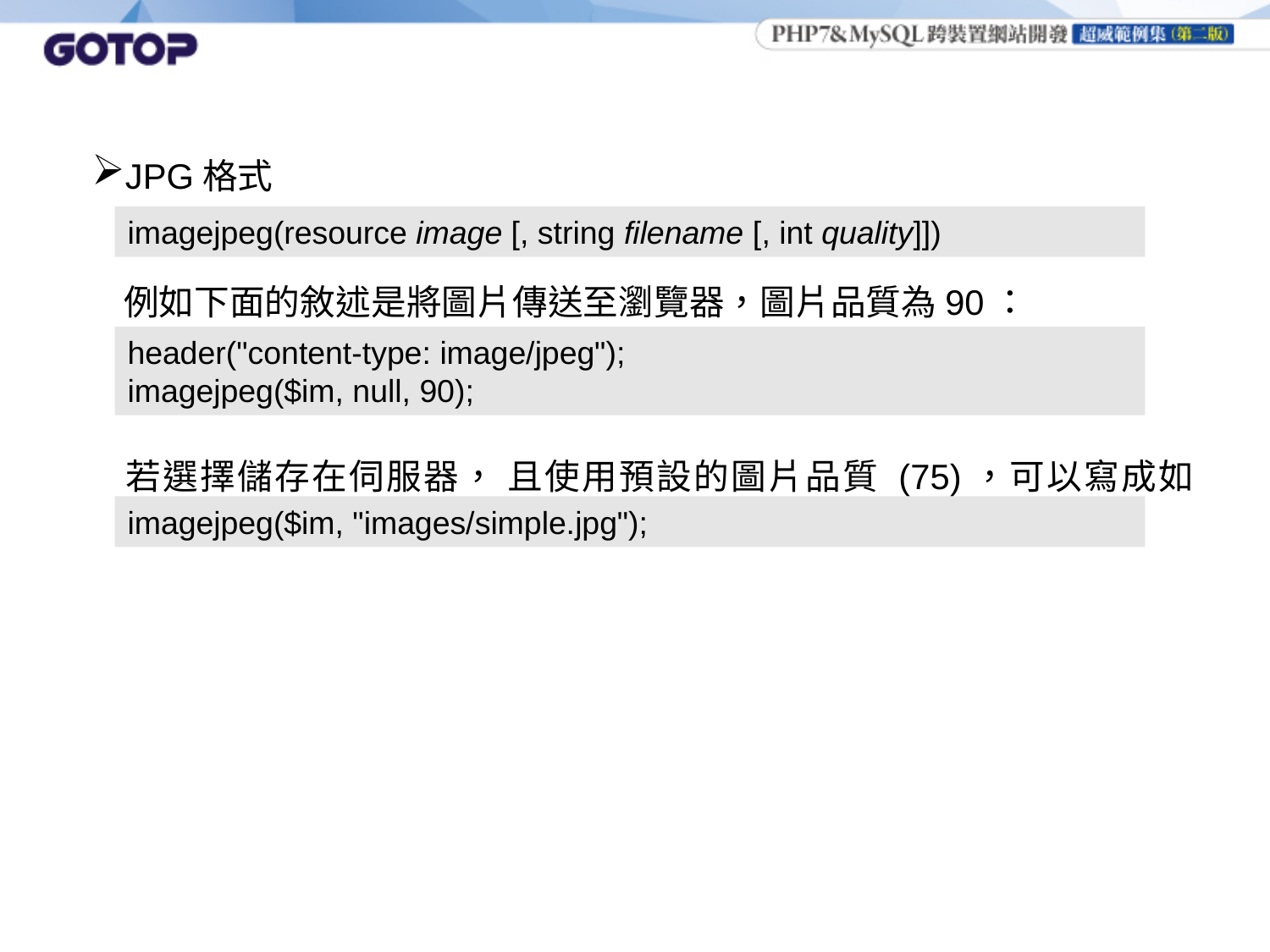

JPG格式

	例如下面的敘述是將圖片傳送至瀏覽器，圖片品質為90：

	若選擇儲存在伺服器， 且使用預設的圖片品質 (75)，可以寫成如下：

imagejpeg(resource image [, string filename [, int quality]])
header("content-type: image/jpeg");
imagejpeg($im, null, 90);
imagejpeg($im, "images/simple.jpg");